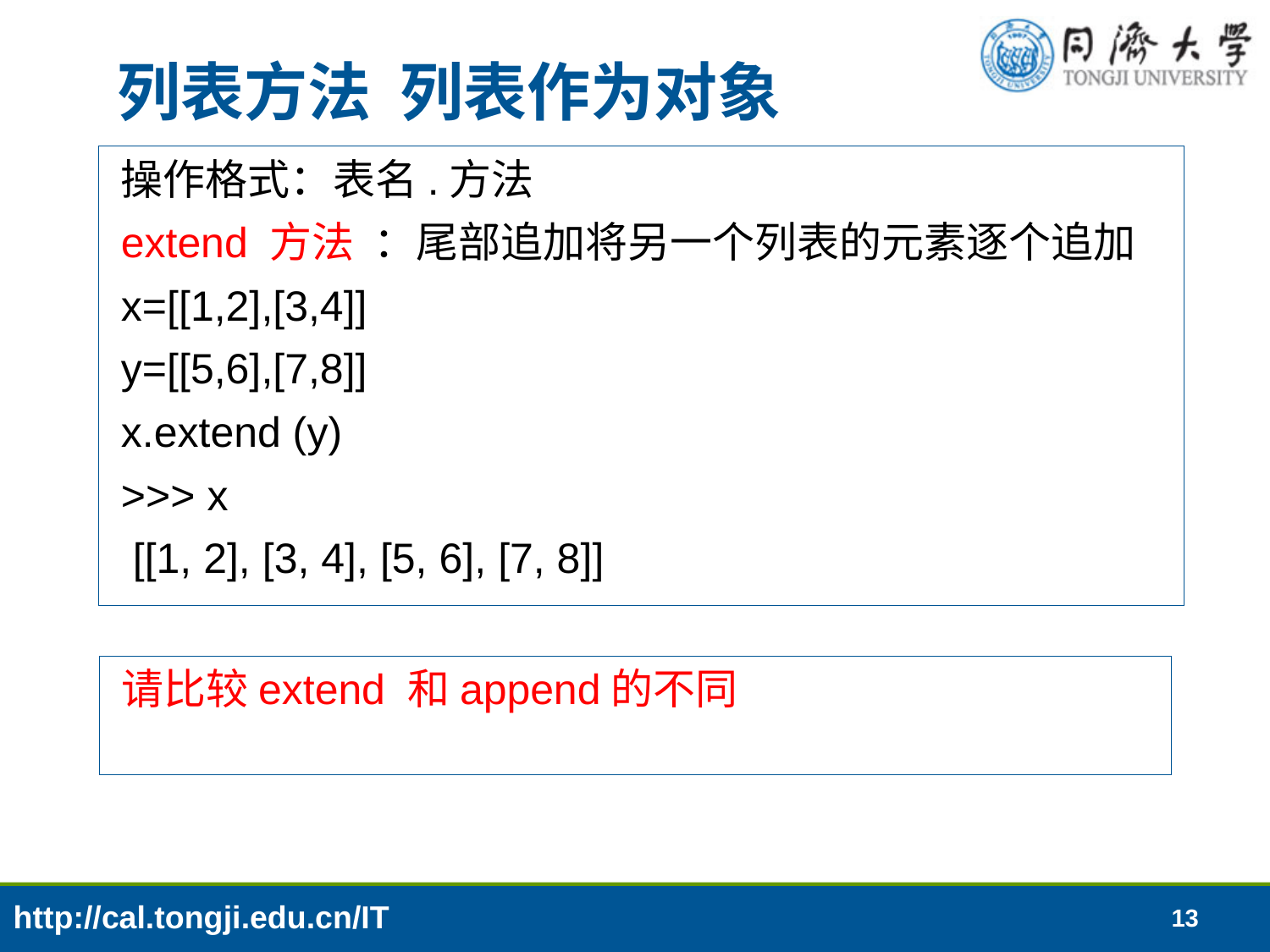

# 列表方法  列表作为对象
操作格式：表名.方法
extend 方法  ：尾部追加将另一个列表的元素逐个追加
x=[[1,2],[3,4]]
y=[[5,6],[7,8]]
x.extend (y)
>>> x
 [[1, 2], [3, 4], [5, 6], [7, 8]]
请比较extend 和append的不同